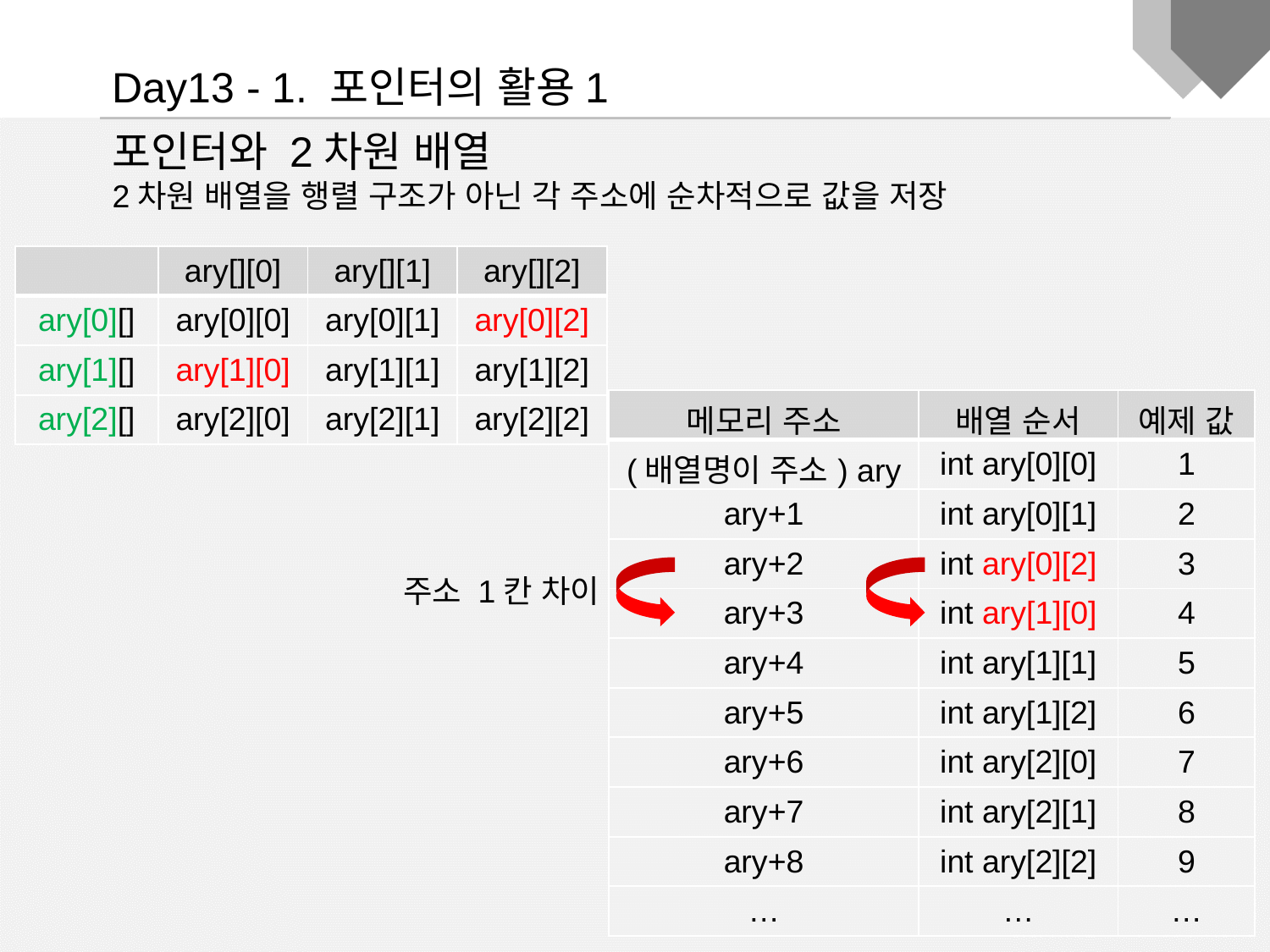

Day13 - 1. 포인터의 활용1
포인터와 2차원 배열
2차원 배열을 행렬 구조가 아닌 각 주소에 순차적으로 값을 저장
|  | ary[][0] | ary[][1] | ary[][2] |
| --- | --- | --- | --- |
| ary[0][] | ary[0][0] | ary[0][1] | ary[0][2] |
| ary[1][] | ary[1][0] | ary[1][1] | ary[1][2] |
| ary[2][] | ary[2][0] | ary[2][1] | ary[2][2] |
| 메모리 주소 | 배열 순서 | 예제 값 |
| --- | --- | --- |
| (배열명이 주소) ary | int ary[0][0] | 1 |
| ary+1 | int ary[0][1] | 2 |
| ary+2 | int ary[0][2] | 3 |
| ary+3 | int ary[1][0] | 4 |
| ary+4 | int ary[1][1] | 5 |
| ary+5 | int ary[1][2] | 6 |
| ary+6 | int ary[2][0] | 7 |
| ary+7 | int ary[2][1] | 8 |
| ary+8 | int ary[2][2] | 9 |
| … | … | … |

주소 1칸 차이